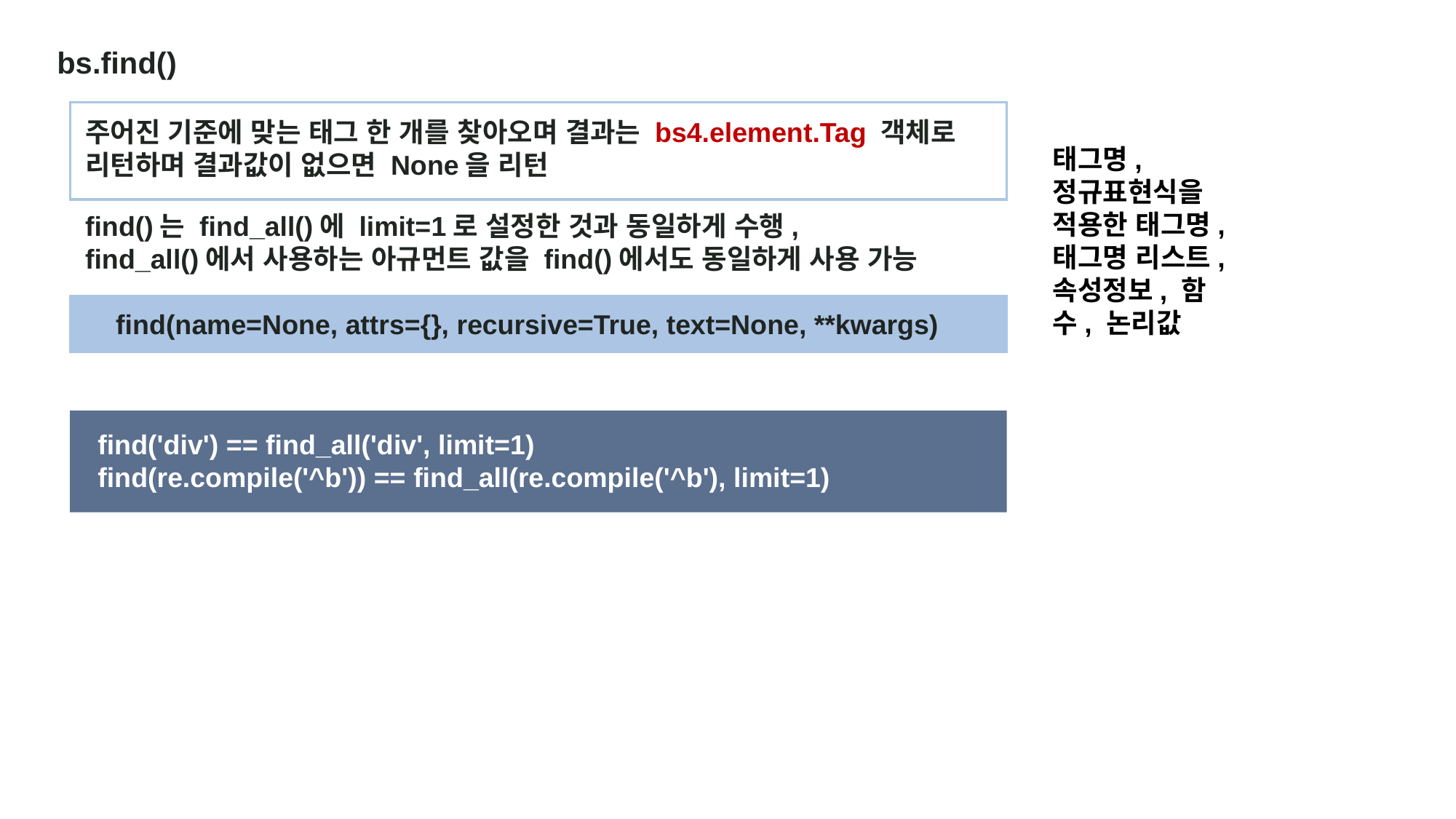

bs.find()

주어진 기준에 맞는 태그 한 개를 찾아오며 결과는 bs4.element.Tag 객체로 리턴하며 결과값이 없으면 None을 리턴
태그명, 정규표현식을 적용한 태그명, 태그명 리스트, 속성정보, 함수, 논리값
find()는 find_all()에 limit=1로 설정한 것과 동일하게 수행,
find_all()에서 사용하는 아규먼트 값을 find()에서도 동일하게 사용 가능

find(name=None, attrs={}, recursive=True, text=None, **kwargs)

find('div') == find_all('div', limit=1)
find(re.compile('^b')) == find_all(re.compile('^b'), limit=1)